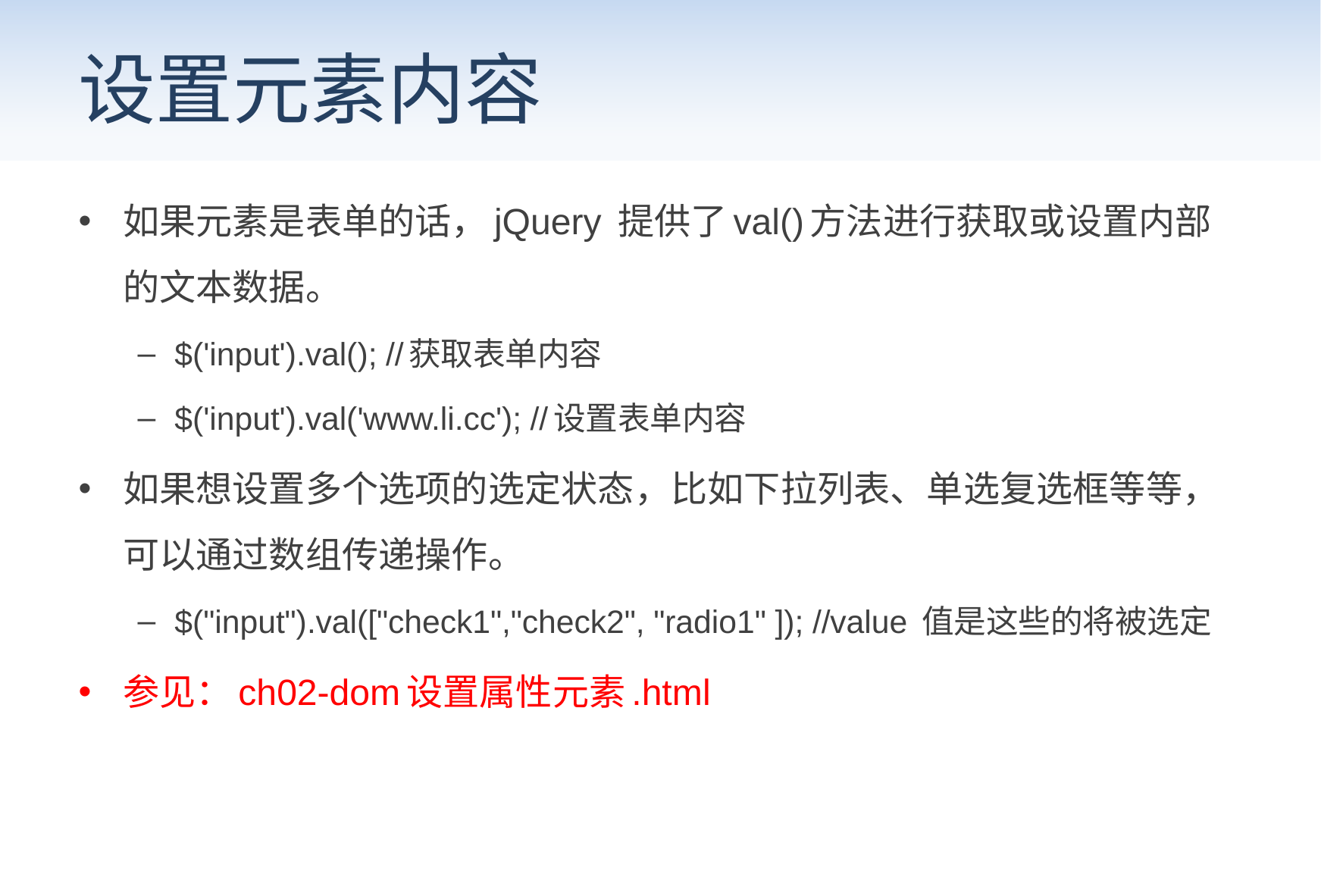

# 设置元素内容
如果元素是表单的话，jQuery 提供了val()方法进行获取或设置内部的文本数据。
$('input').val(); //获取表单内容
$('input').val('www.li.cc'); //设置表单内容
如果想设置多个选项的选定状态，比如下拉列表、单选复选框等等，可以通过数组传递操作。
$("input").val(["check1","check2", "radio1" ]); //value 值是这些的将被选定
参见：ch02-dom设置属性元素.html